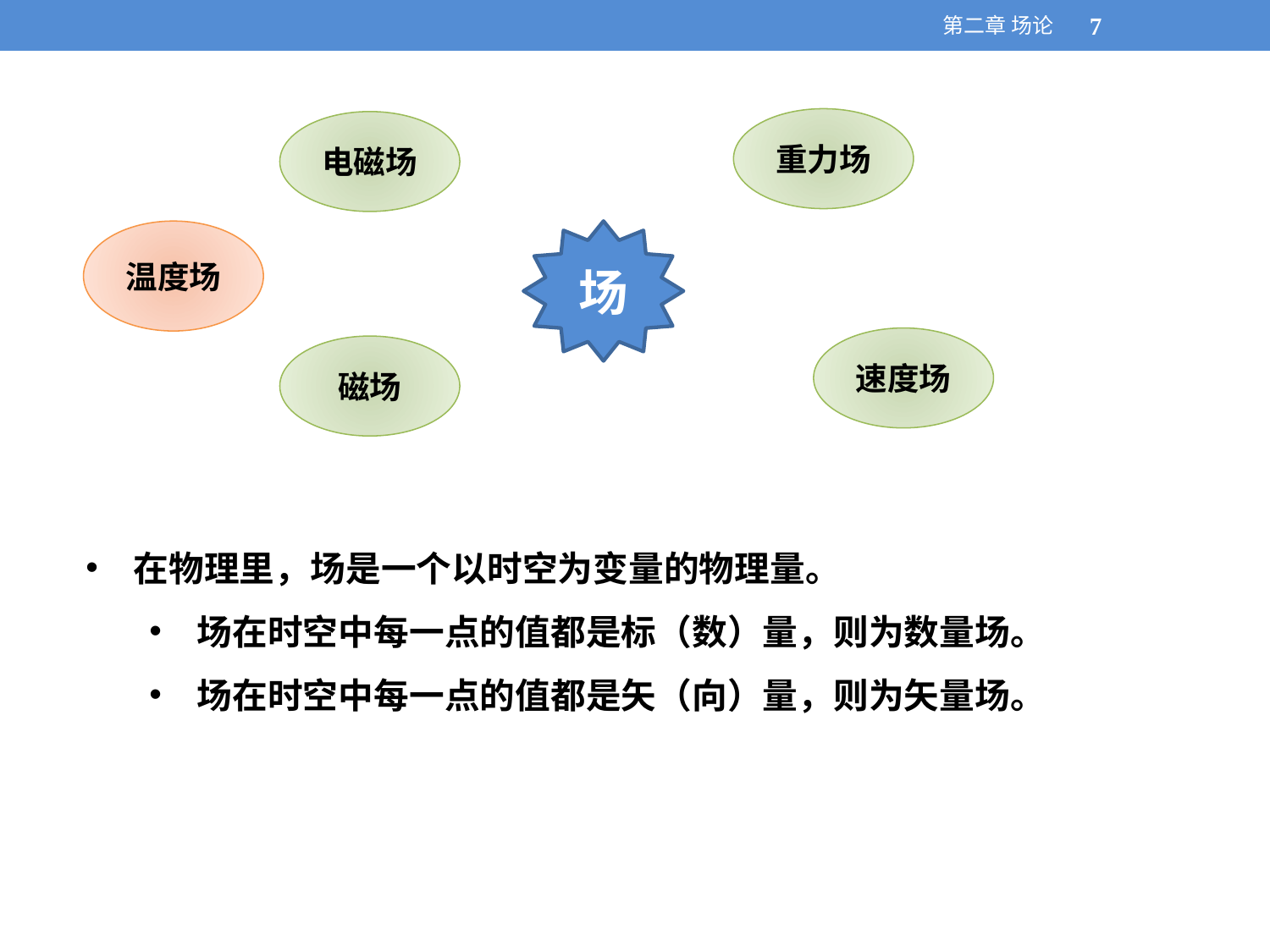

第二章 场论
7
重力场
电磁场
温度场
场
速度场
磁场
在物理里，场是一个以时空为变量的物理量。
场在时空中每一点的值都是标（数）量，则为数量场。
场在时空中每一点的值都是矢（向）量，则为矢量场。